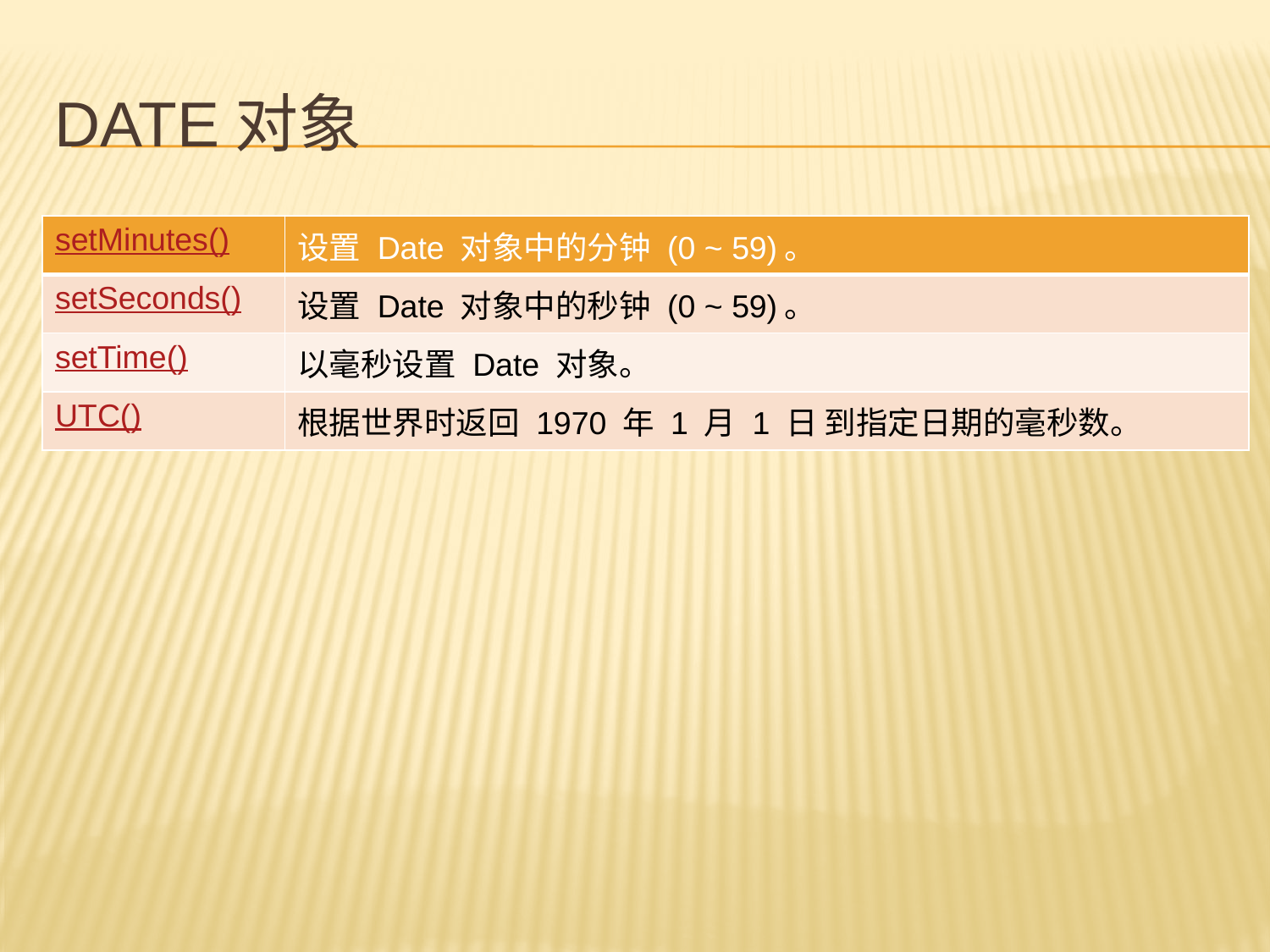

# Date对象
| setMinutes() | 设置 Date 对象中的分钟 (0 ~ 59)。 |
| --- | --- |
| setSeconds() | 设置 Date 对象中的秒钟 (0 ~ 59)。 |
| setTime() | 以毫秒设置 Date 对象。 |
| UTC() | 根据世界时返回 1970 年 1 月 1 日 到指定日期的毫秒数。 |